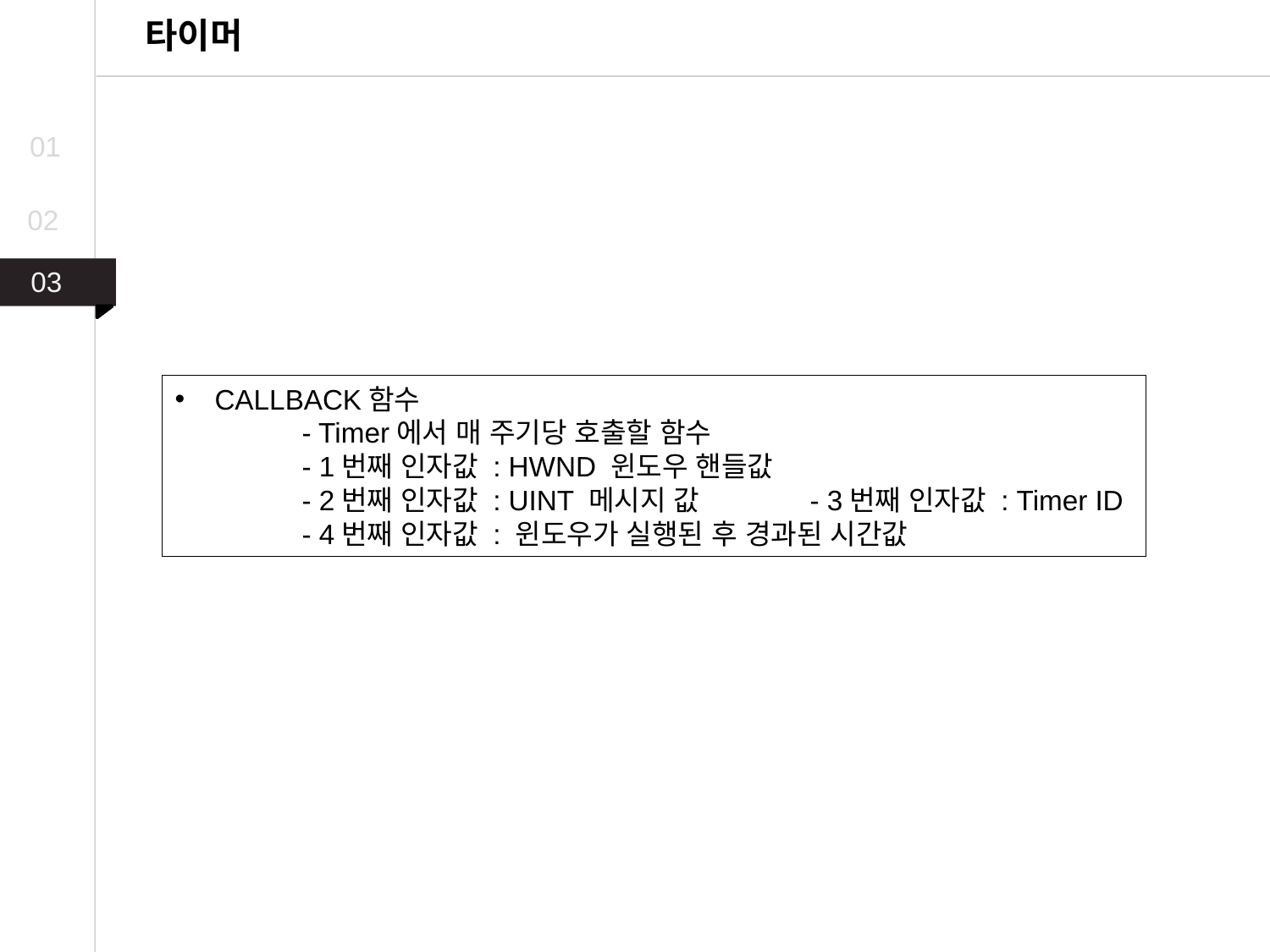

타이머
01
02
03

03
02

CALLBACK함수
	- Timer에서 매 주기당 호출할 함수
	- 1번째 인자값 : HWND 윈도우 핸들값
	- 2번째 인자값 : UINT 메시지 값	- 3번째 인자값 : Timer ID
	- 4번째 인자값 : 윈도우가 실행된 후 경과된 시간값